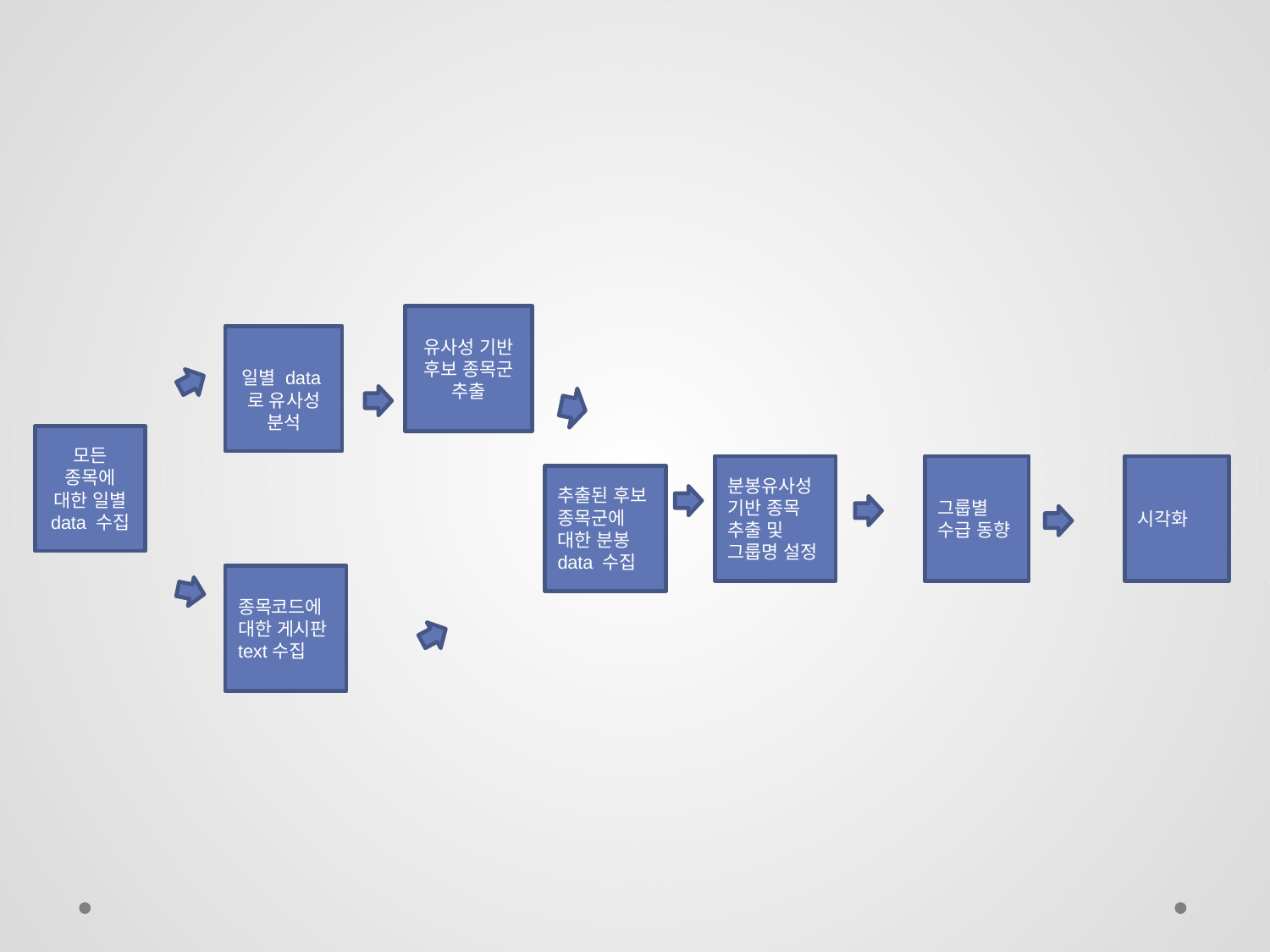

유사성 기반 후보 종목군 추출

일별 data로 유사성 분석

모든 종목에 대한 일별 data 수집

분봉유사성 기반 종목 추출 및 그룹명 설정
그룹별 수급 동향
시각화
추출된 후보 종목군에 대한 분봉data 수집

종목코드에 대한 게시판 text수집